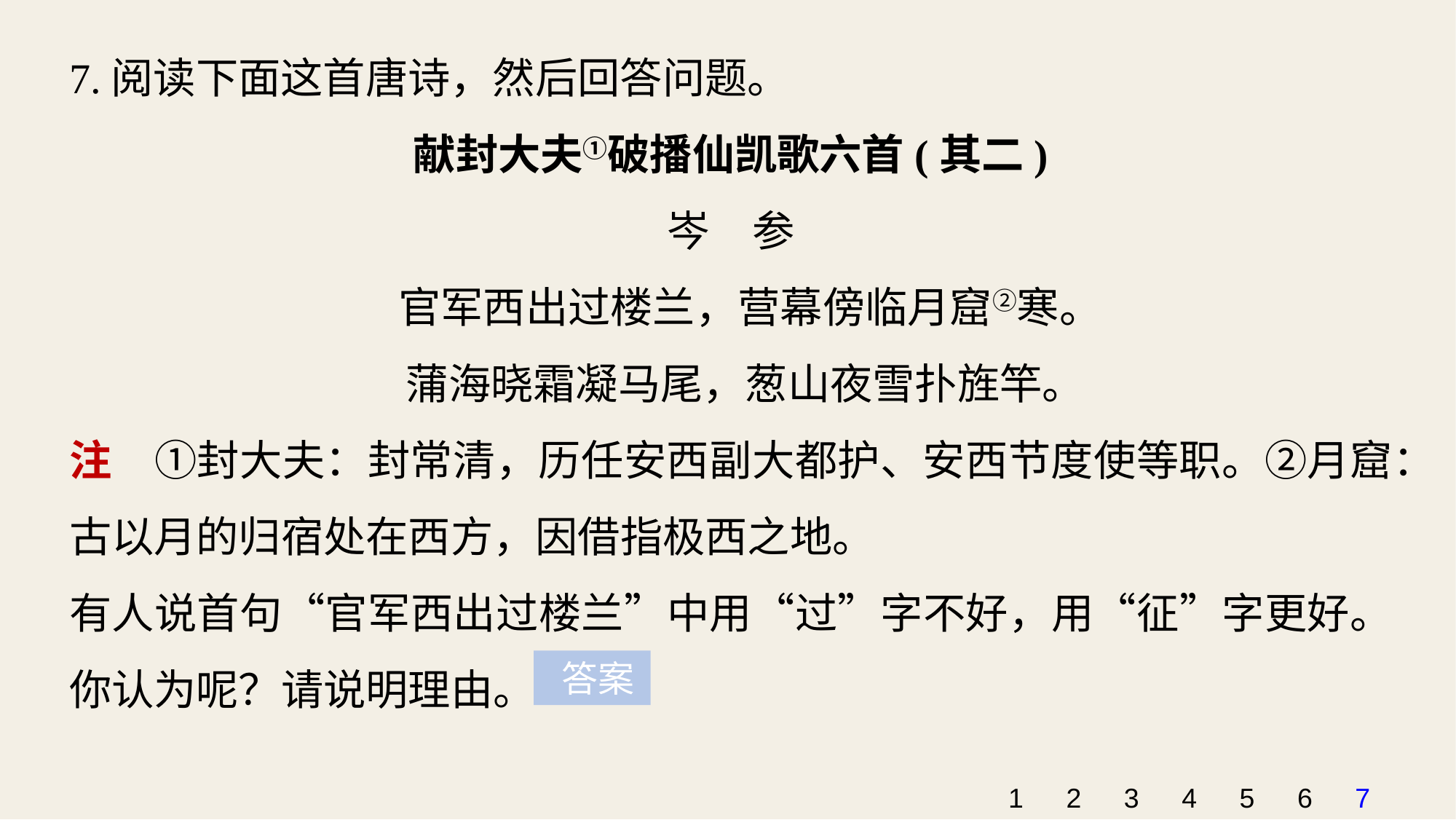

7.阅读下面这首唐诗，然后回答问题。
献封大夫①破播仙凯歌六首(其二)
岑　参
   官军西出过楼兰，营幕傍临月窟②寒。
  蒲海晓霜凝马尾，葱山夜雪扑旌竿。
注　①封大夫：封常清，历任安西副大都护、安西节度使等职。②月窟：古以月的归宿处在西方，因借指极西之地。
有人说首句“官军西出过楼兰”中用“过”字不好，用“征”字更好。你认为呢？请说明理由。
 答案
1
2
3
4
5
6
7